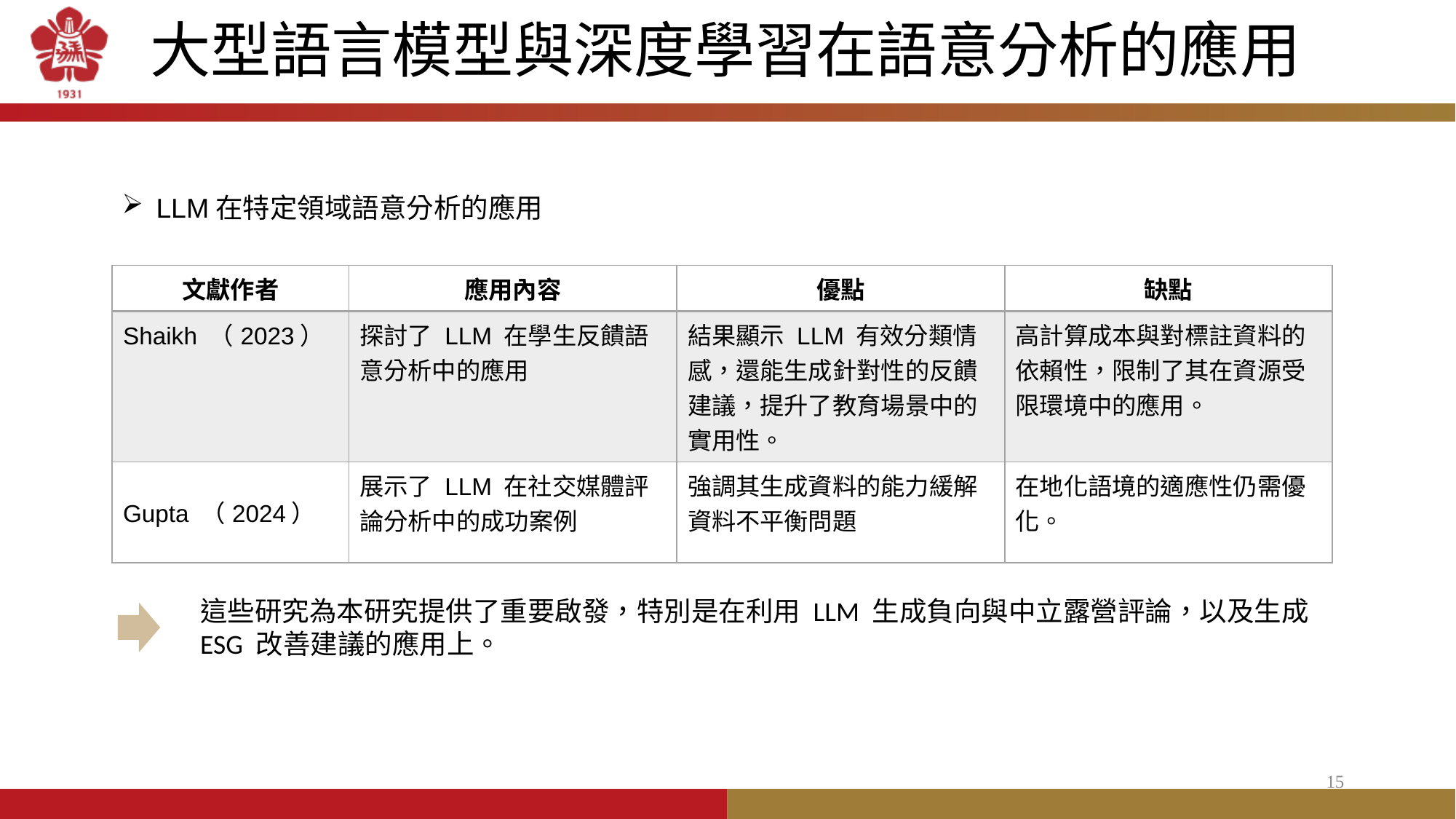

# 大型語言模型與深度學習在語意分析的應用
LLM在特定領域語意分析的應用
| 文獻作者 | 應用內容 | 優點 | 缺點 |
| --- | --- | --- | --- |
| Shaikh （2023） | 探討了 LLM 在學生反饋語意分析中的應用 | 結果顯示 LLM 有效分類情感，還能生成針對性的反饋建議，提升了教育場景中的實用性。 | 高計算成本與對標註資料的依賴性，限制了其在資源受限環境中的應用。 |
| Gupta （2024） | 展示了 LLM 在社交媒體評論分析中的成功案例 | 強調其生成資料的能力緩解資料不平衡問題 | 在地化語境的適應性仍需優化。 |
這些研究為本研究提供了重要啟發，特別是在利用 LLM 生成負向與中立露營評論，以及生成 ESG 改善建議的應用上。

15